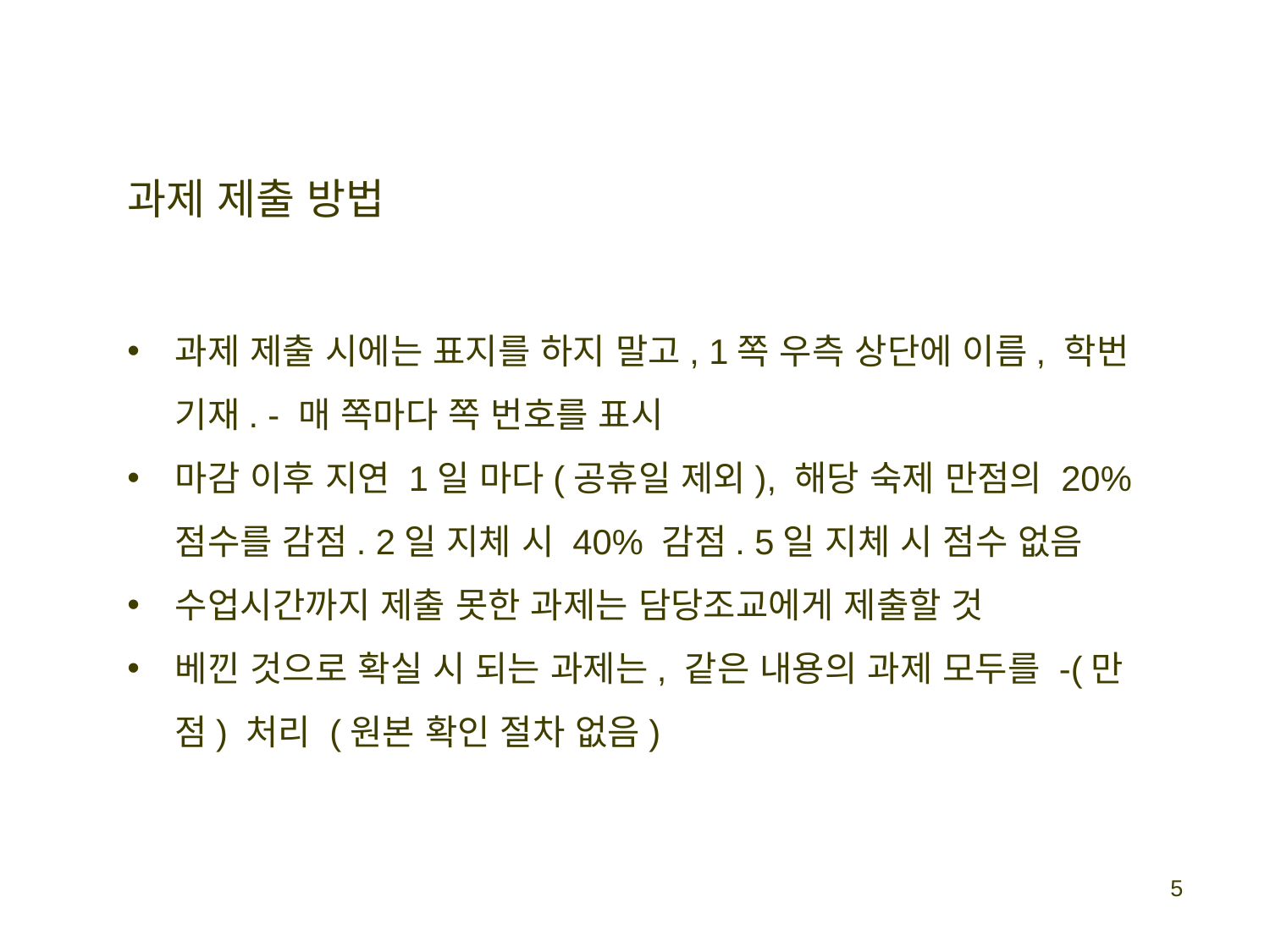

과제 제출 방법
과제 제출 시에는 표지를 하지 말고, 1쪽 우측 상단에 이름, 학번 기재. - 매 쪽마다 쪽 번호를 표시
마감 이후 지연 1일 마다(공휴일 제외), 해당 숙제 만점의 20% 점수를 감점. 2일 지체 시 40% 감점. 5일 지체 시 점수 없음
수업시간까지 제출 못한 과제는 담당조교에게 제출할 것
베낀 것으로 확실 시 되는 과제는, 같은 내용의 과제 모두를 -(만점) 처리 (원본 확인 절차 없음)
5